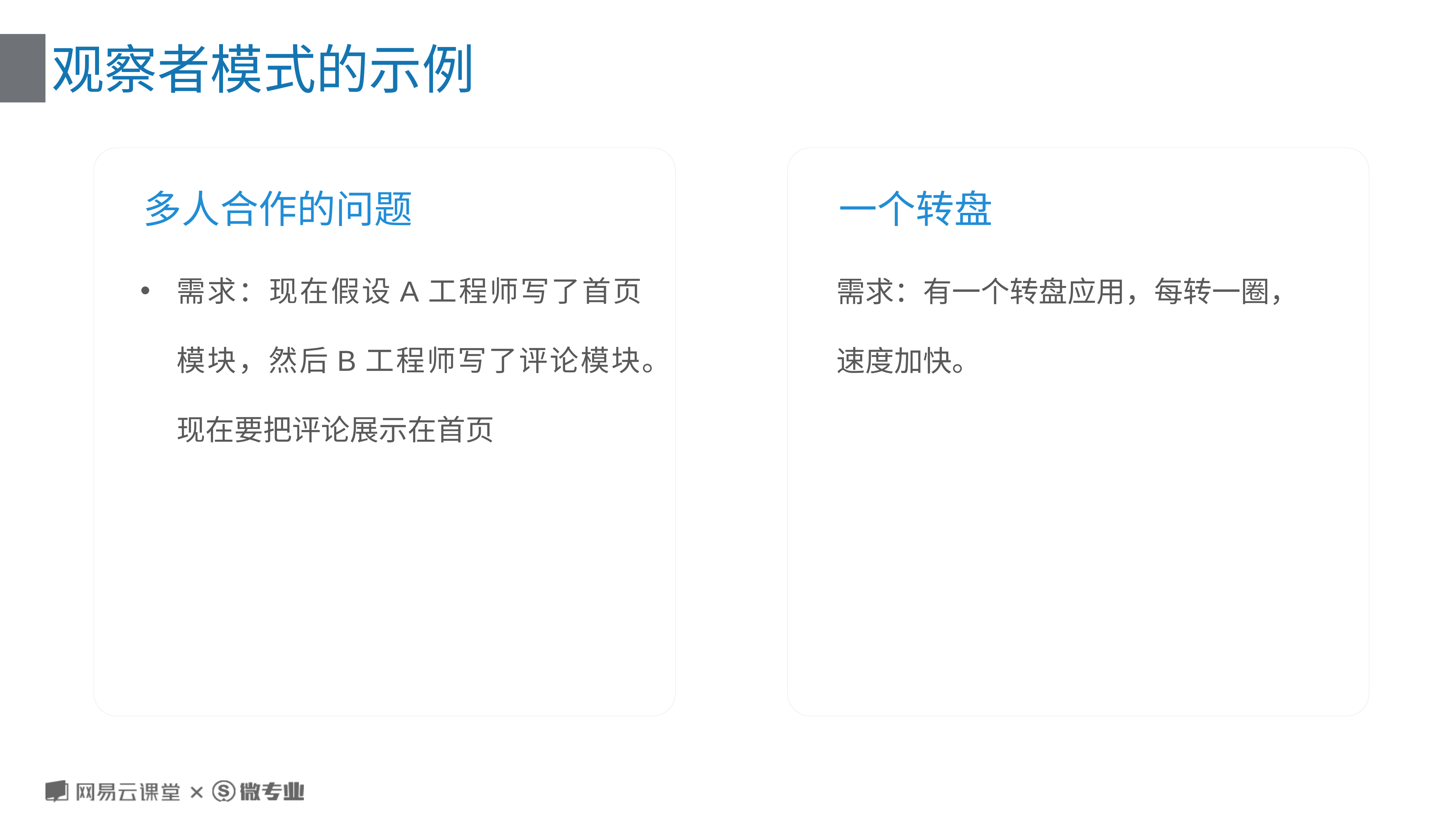

# 观察者模式的示例

多人合作的问题
一个转盘
需求：现在假设A工程师写了首页模块，然后B工程师写了评论模块。现在要把评论展示在首页
需求：有一个转盘应用，每转一圈，速度加快。